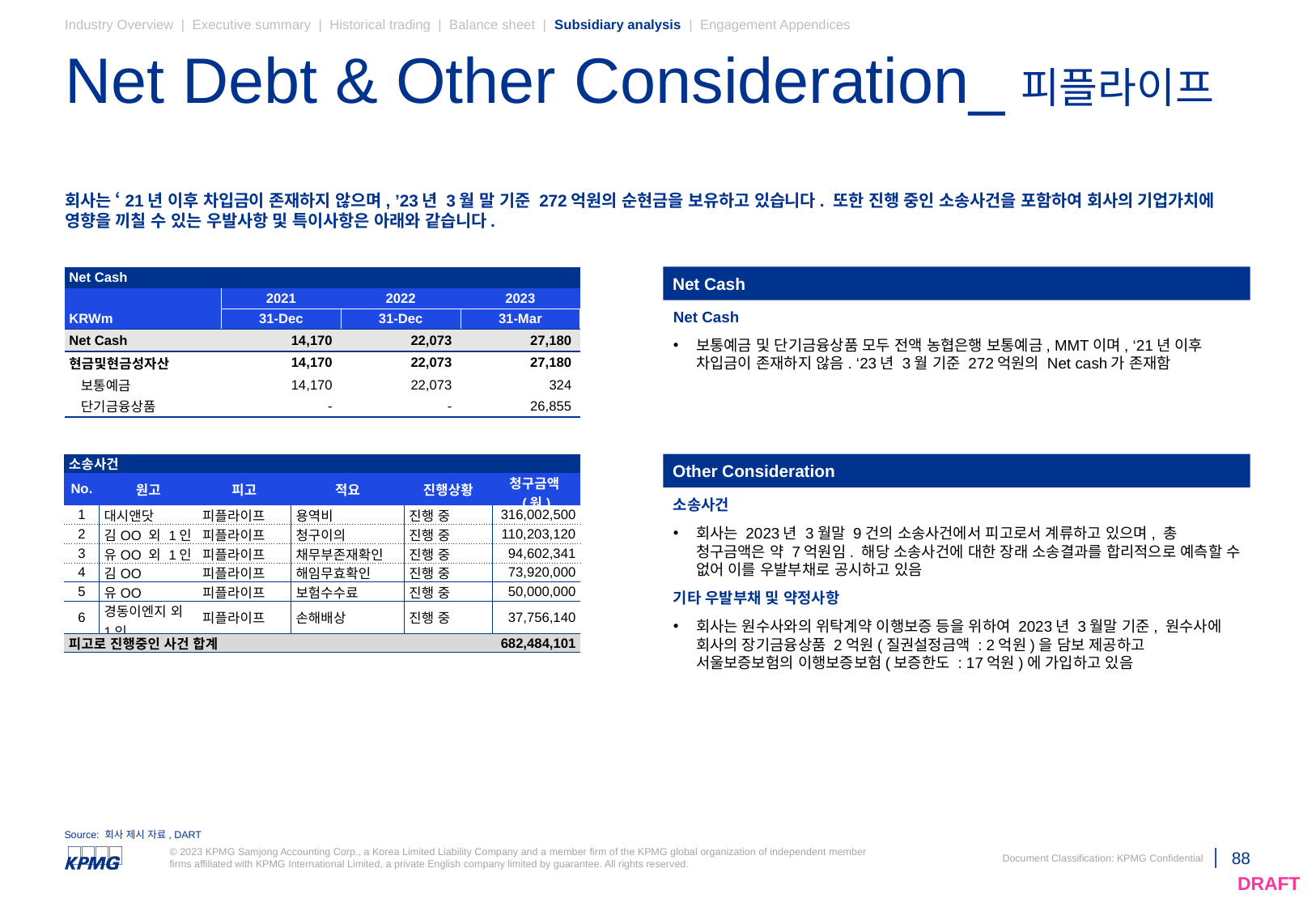

Industry Overview  |  Executive summary  |  Historical trading  |  Balance sheet  |  Subsidiary analysis  |  Engagement Appendices
# Net Debt & Other Consideration_피플라이프
회사는 ‘21년 이후 차입금이 존재하지 않으며, ’23년 3월 말 기준 272억원의 순현금을 보유하고 있습니다. 또한 진행 중인 소송사건을 포함하여 회사의 기업가치에 영향을 끼칠 수 있는 우발사항 및 특이사항은 아래와 같습니다.

Net Cash
| Net Cash |  |  |  |
| --- | --- | --- | --- |
|  | 2021 | 2022 | 2023 |
| KRWm | 31-Dec | 31-Dec | 31-Mar |
| Net Cash | 14,170 | 22,073 | 27,180 |
| 현금및현금성자산 | 14,170 | 22,073 | 27,180 |
| 보통예금 | 14,170 | 22,073 | 324 |
| 단기금융상품 | - | - | 26,855 |
Net Cash
보통예금 및 단기금융상품 모두 전액 농협은행 보통예금, MMT이며, ‘21년 이후 차입금이 존재하지 않음. ‘23년 3월 기준 272억원의 Net cash가 존재함

소송사건
회사는 2023년 3월말 9건의 소송사건에서 피고로서 계류하고 있으며, 총 청구금액은 약 7억원임. 해당 소송사건에 대한 장래 소송결과를 합리적으로 예측할 수 없어 이를 우발부채로 공시하고 있음
기타 우발부채 및 약정사항
회사는 원수사와의 위탁계약 이행보증 등을 위하여 2023년 3월말 기준, 원수사에 회사의 장기금융상품 2억원(질권설정금액 : 2억원)을 담보 제공하고 서울보증보험의 이행보증보험(보증한도 : 17억원)에 가입하고 있음
| 소송사건 |  |  |  |  |  |
| --- | --- | --- | --- | --- | --- |
| No. | 원고 | 피고 | 적요 | 진행상황 | 청구금액(원) |
| 1 | 대시앤닷 | 피플라이프 | 용역비 | 진행 중 | 316,002,500 |
| 2 | 김OO 외 1인 | 피플라이프 | 청구이의 | 진행 중 | 110,203,120 |
| 3 | 유OO 외 1인 | 피플라이프 | 채무부존재확인 | 진행 중 | 94,602,341 |
| 4 | 김OO | 피플라이프 | 해임무효확인 | 진행 중 | 73,920,000 |
| 5 | 유OO | 피플라이프 | 보험수수료 | 진행 중 | 50,000,000 |
| 6 | 경동이엔지 외 1인 | 피플라이프 | 손해배상 | 진행 중 | 37,756,140 |
| 피고로 진행중인 사건 합계 |  |  |  |  | 682,484,101 |
Other Consideration
Source: 회사 제시 자료, DART